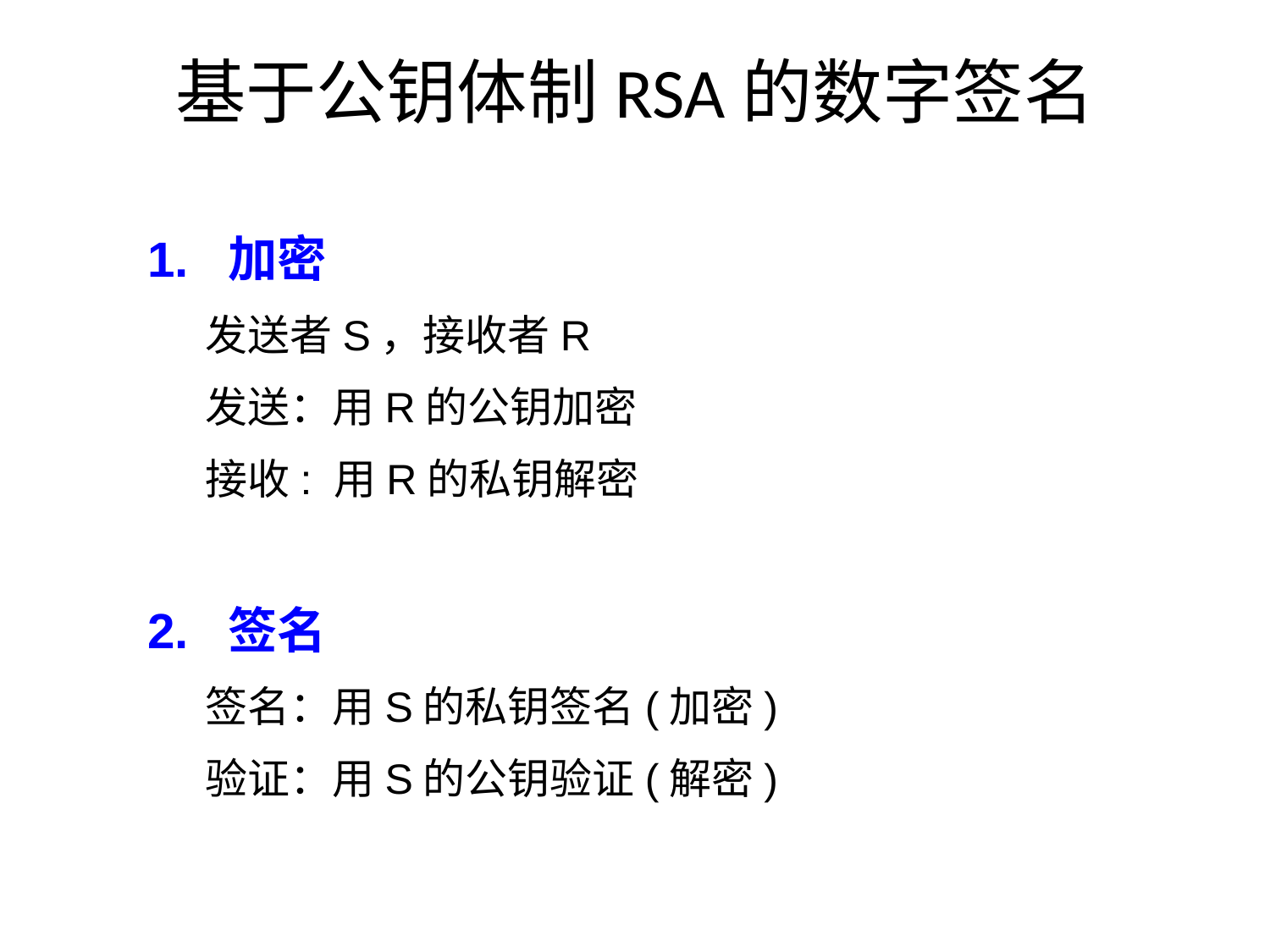

# 基于公钥体制RSA的数字签名
1.  加密
     发送者S，接收者R
     发送：用R的公钥加密
     接收: 用R的私钥解密

2.  签名
     签名：用S的私钥签名(加密)
     验证：用S的公钥验证(解密)